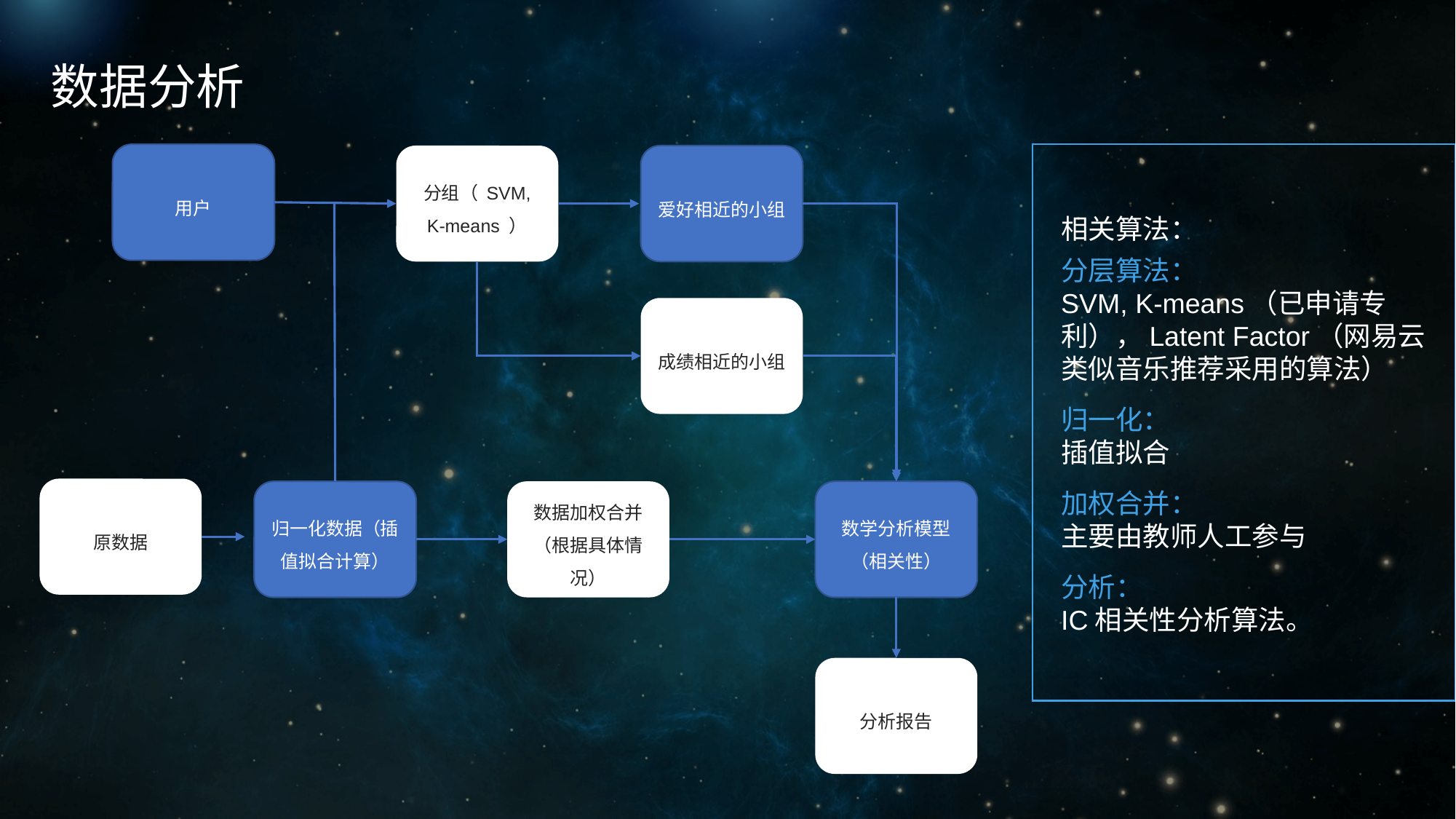

数据分析
用户
分组（ SVM, K-means ）
爱好相近的小组
成绩相近的小组
原数据
归一化数据（插值拟合计算）
数据加权合并（根据具体情况）
数学分析模型（相关性）
分析报告

相关算法：
分层算法：
SVM, K-means（已申请专利），Latent Factor（网易云类似音乐推荐采用的算法）
归一化：
插值拟合
加权合并：
主要由教师人工参与
分析：
IC相关性分析算法。